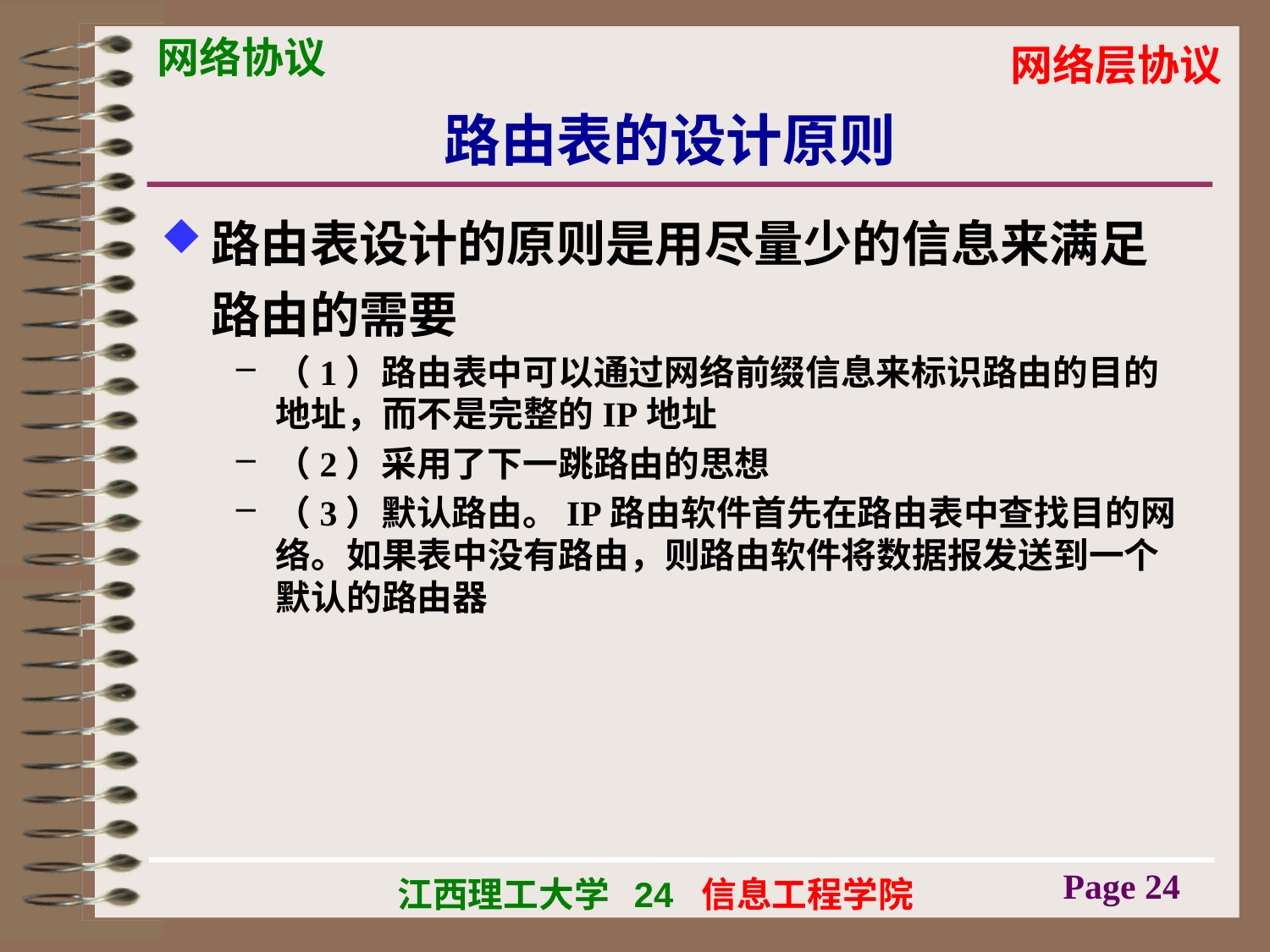

# 路由表的设计原则
路由表设计的原则是用尽量少的信息来满足路由的需要
（1）路由表中可以通过网络前缀信息来标识路由的目的地址，而不是完整的IP地址
（2）采用了下一跳路由的思想
（3）默认路由。IP路由软件首先在路由表中查找目的网络。如果表中没有路由，则路由软件将数据报发送到一个默认的路由器
Page 24